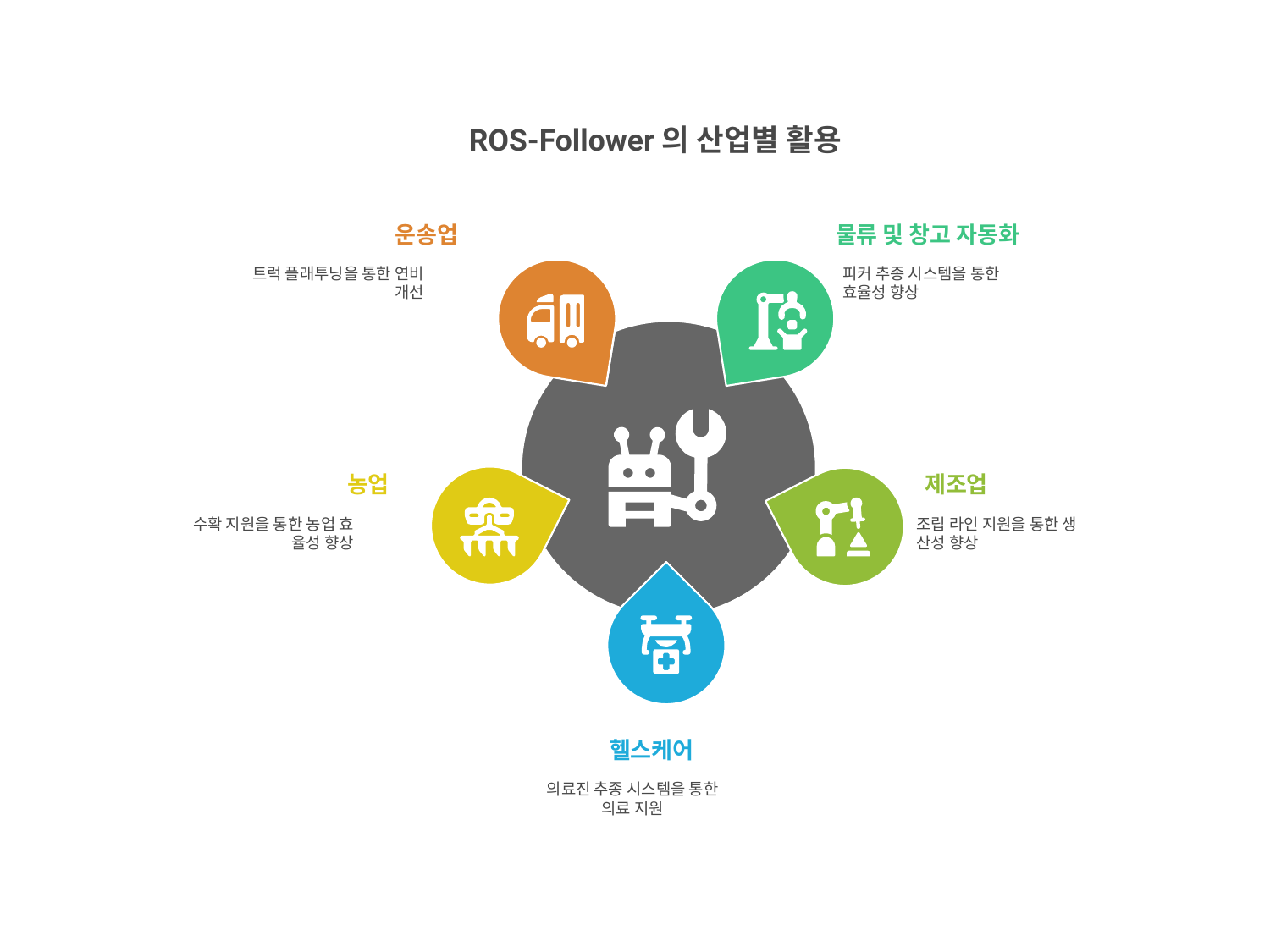

ROS-Follower의 산업별 활용
운송업
물류 및 창고 자동화

트럭 플래투닝을 통한 연비
개선
피커 추종 시스템을 통한
효율성 향상

농업
제조업

수확 지원을 통한 농업 효
율성 향상
조립 라인 지원을 통한 생
산성 향상

헬스케어
의료진 추종 시스템을 통한
의료 지원